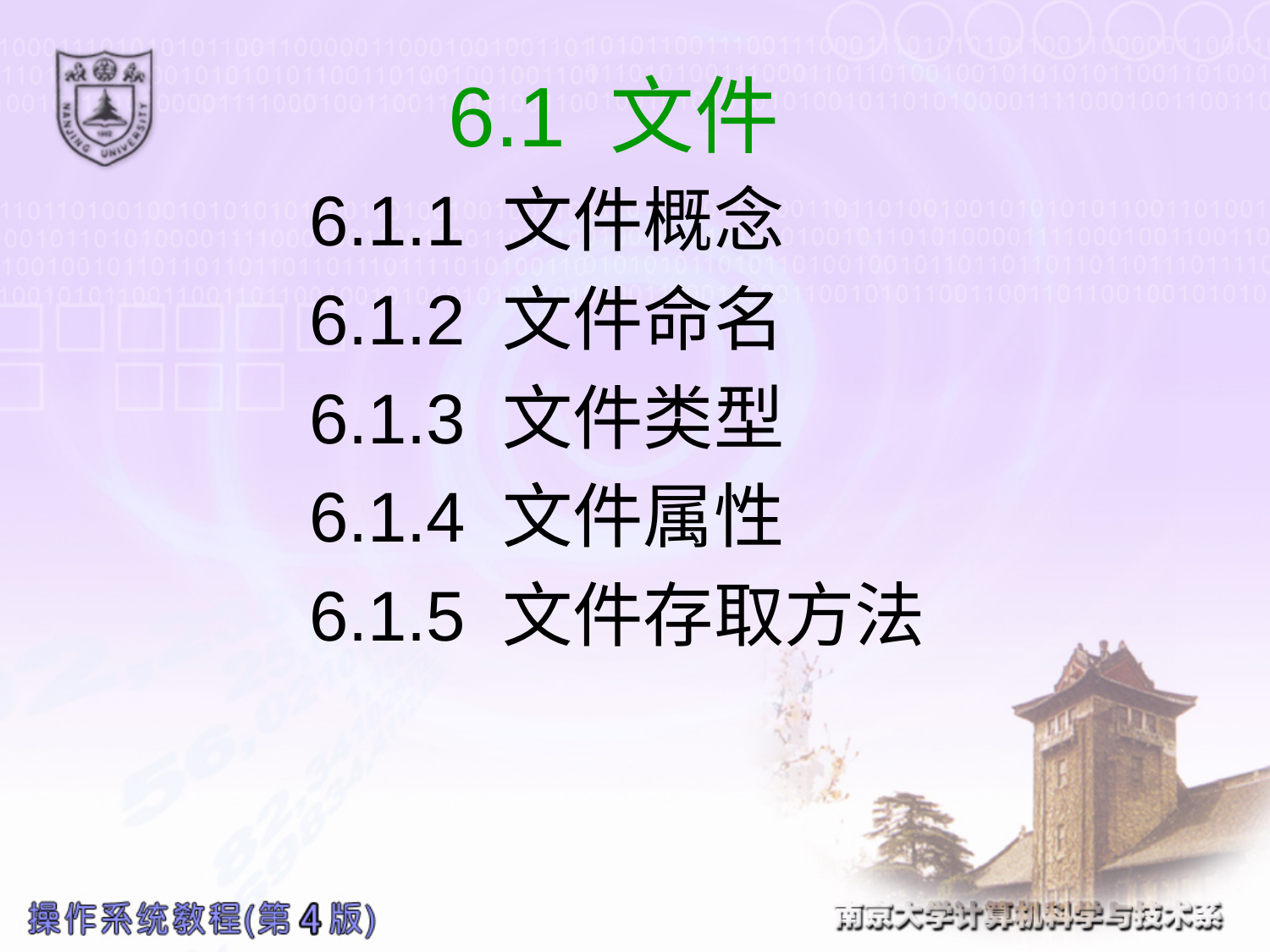

# 6.1 文件
6.1.1 文件概念
6.1.2 文件命名
6.1.3 文件类型
6.1.4 文件属性
6.1.5 文件存取方法